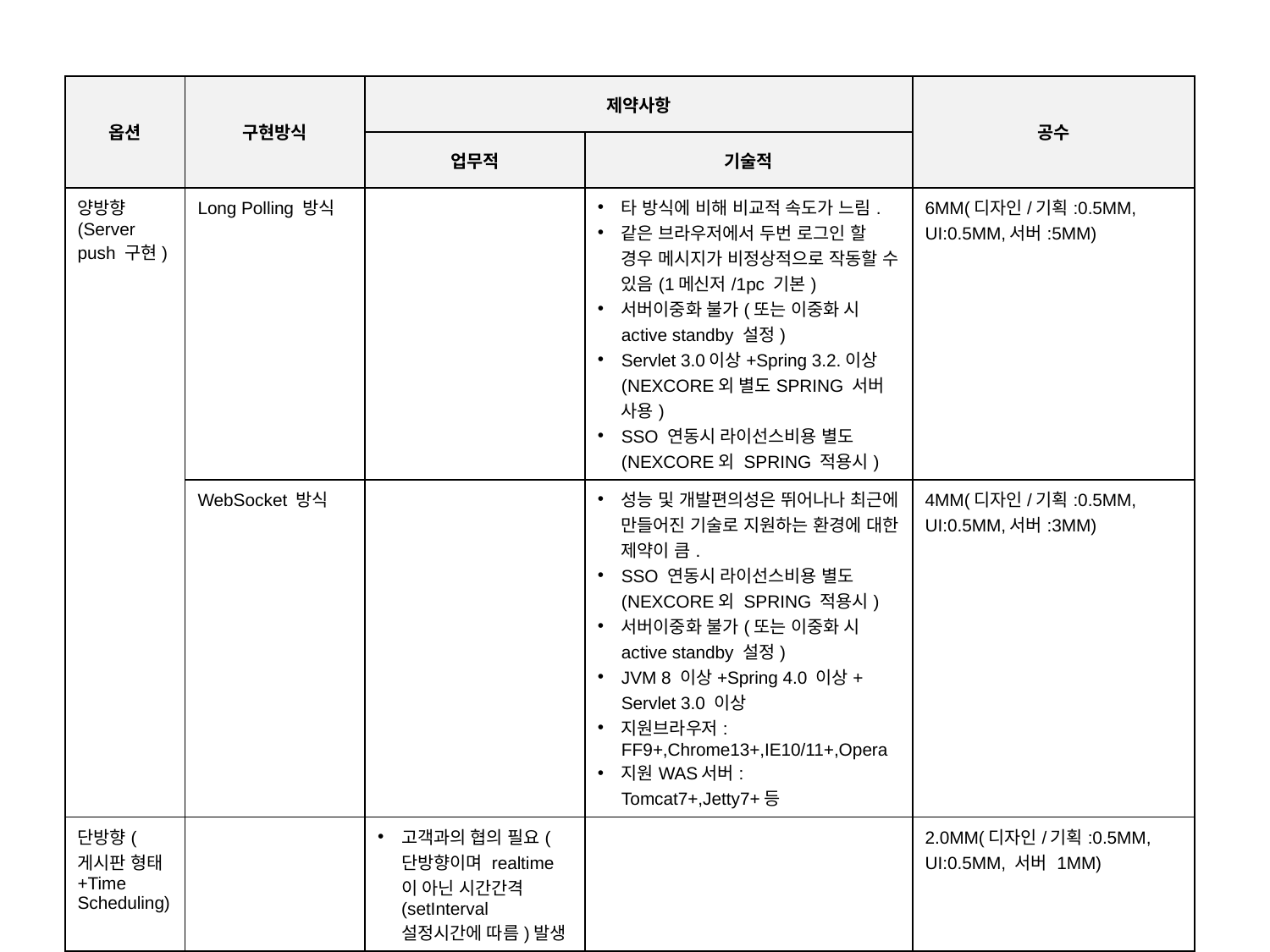

| 옵션 | 구현방식 | 제약사항 |  | 공수 |
| --- | --- | --- | --- | --- |
|  |  | 업무적 | 기술적 |  |
| 양방향(Server push 구현) | Long Polling 방식 |  | 타 방식에 비해 비교적 속도가 느림. 같은 브라우저에서 두번 로그인 할 경우 메시지가 비정상적으로 작동할 수 있음(1메신저/1pc 기본) 서버이중화 불가(또는 이중화 시 active standby 설정) Servlet 3.0이상+Spring 3.2.이상(NEXCORE외 별도SPRING 서버 사용) SSO 연동시 라이선스비용 별도 (NEXCORE외 SPRING 적용시) | 6MM(디자인/기획:0.5MM, UI:0.5MM,서버:5MM) |
|  | WebSocket 방식 |  | 성능 및 개발편의성은 뛰어나나 최근에 만들어진 기술로 지원하는 환경에 대한 제약이 큼. SSO 연동시 라이선스비용 별도 (NEXCORE외 SPRING 적용시) 서버이중화 불가(또는 이중화 시 active standby 설정) JVM 8 이상+Spring 4.0 이상+ Servlet 3.0 이상 지원브라우저: FF9+,Chrome13+,IE10/11+,Opera 지원WAS서버: Tomcat7+,Jetty7+등 | 4MM(디자인/기획:0.5MM, UI:0.5MM,서버:3MM) |
| 단방향(게시판 형태+Time Scheduling) |  | 고객과의 협의 필요(단방향이며 realtime이 아닌 시간간격(setInterval 설정시간에 따름)발생 |  | 2.0MM(디자인/기획:0.5MM, UI:0.5MM, 서버 1MM) |